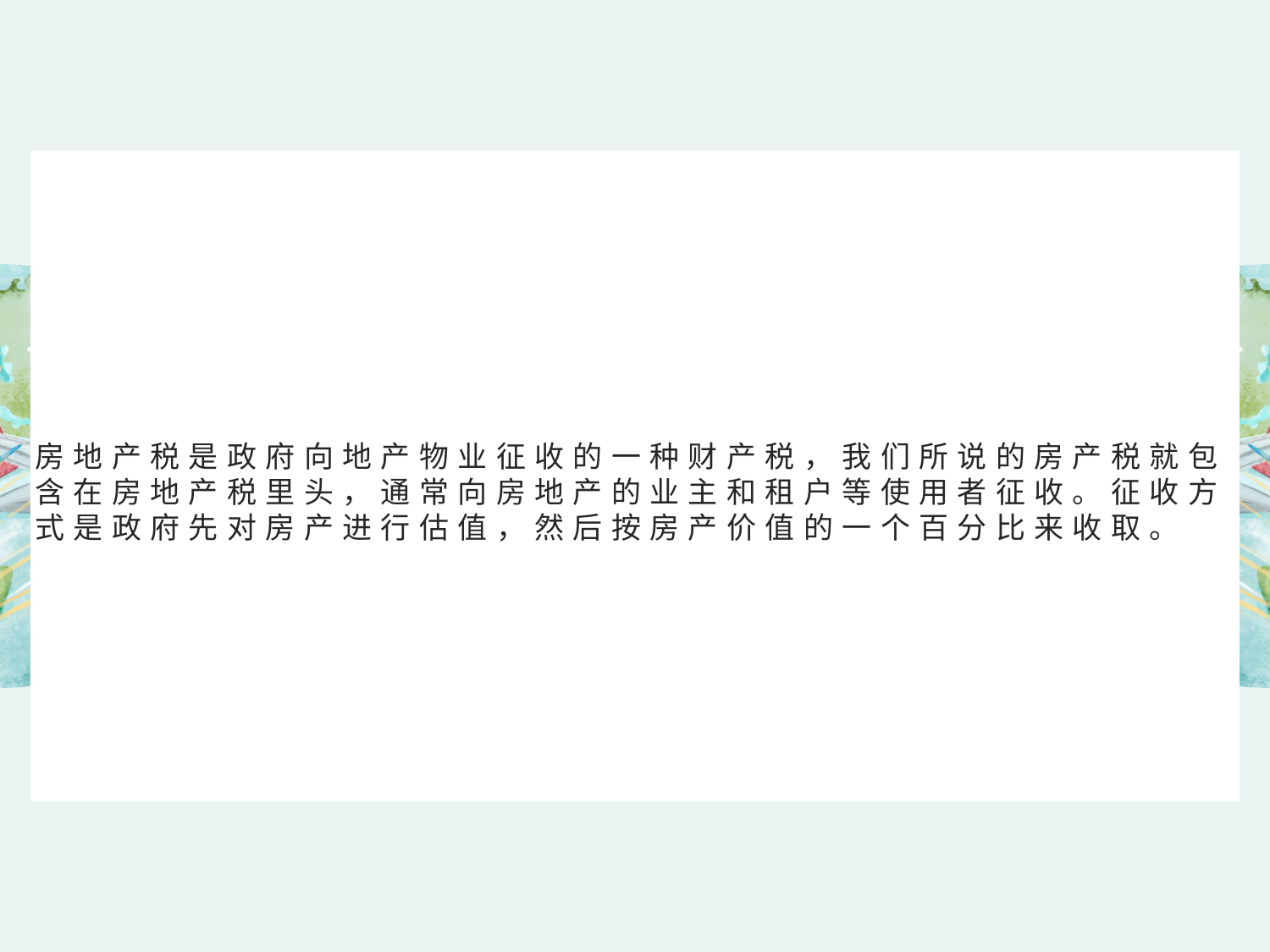

房地产税是政府向地产物业征收的一种财产税，我们所说的房产税就包含在房地产税里头，通常向房地产的业主和租户等使用者征收。征收方式是政府先对房产进行估值，然后按房产价值的一个百分比来收取。